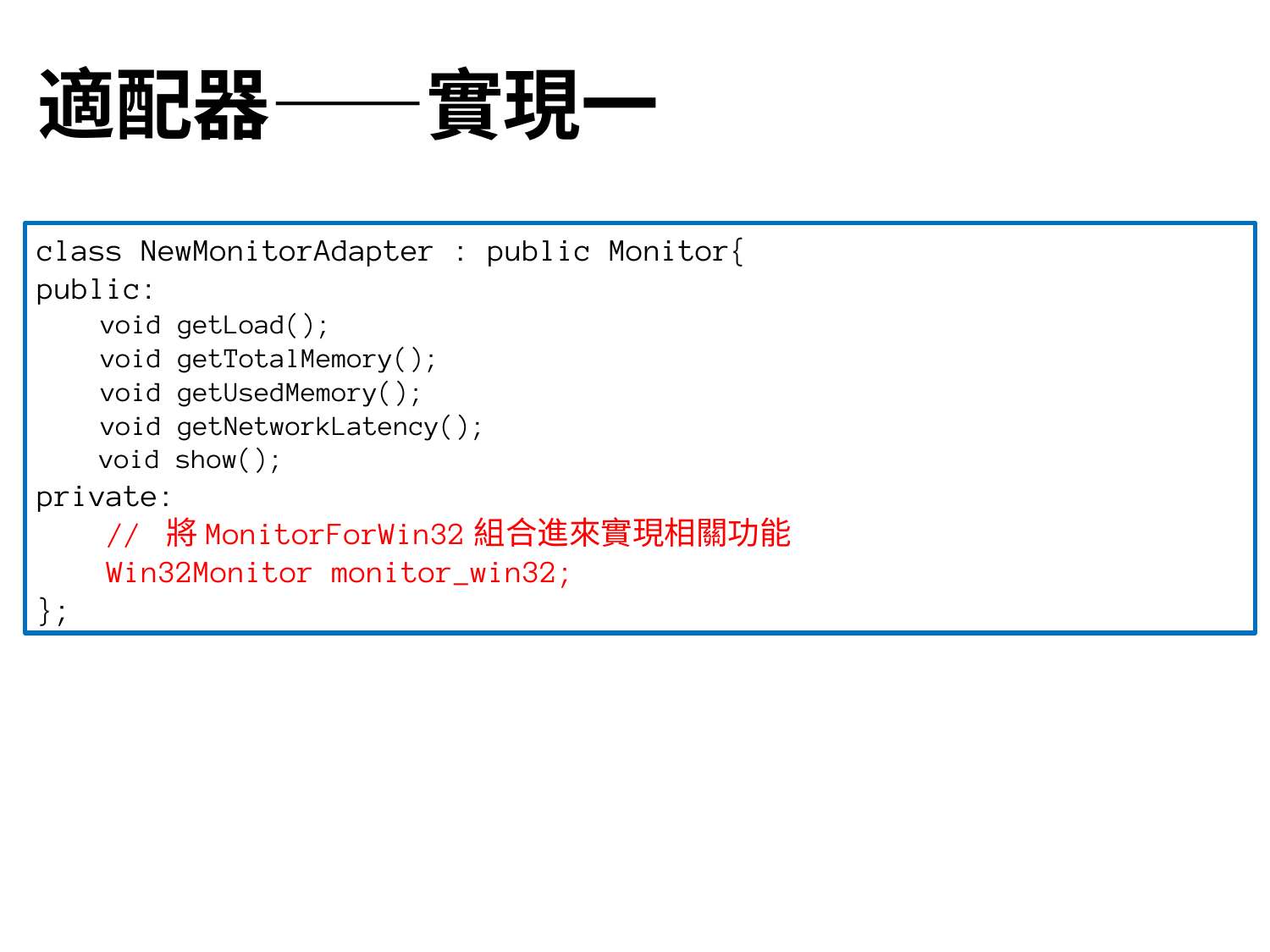

# 適配器——實現一
class NewMonitorAdapter : public Monitor{
public:
void getLoad();
void getTotalMemory();
void getUsedMemory();
void getNetworkLatency();
    void show();
private:
    // 將MonitorForWin32組合進來實現相關功能
    Win32Monitor monitor_win32;
};